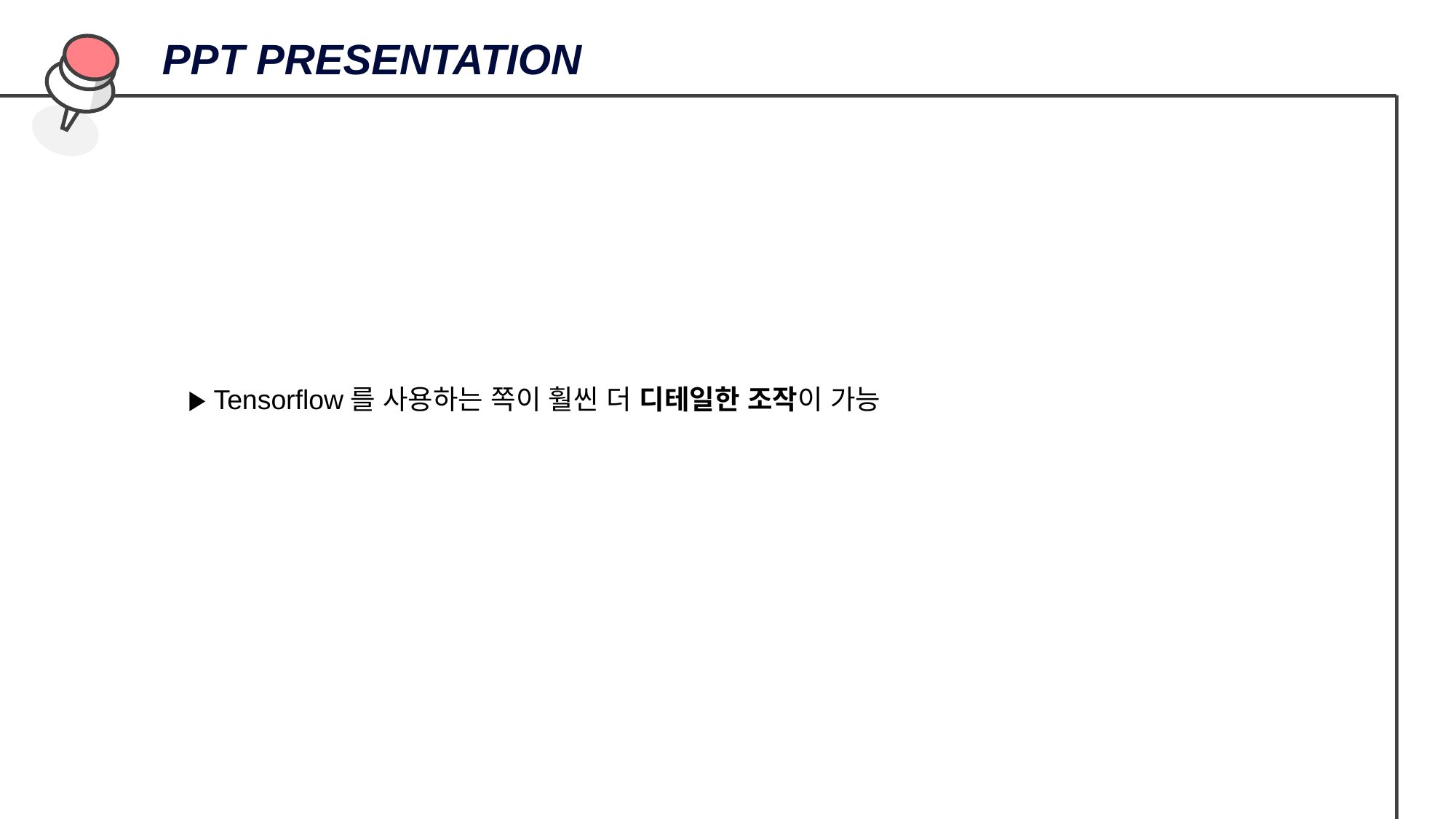

PPT PRESENTATION

▶ Tensorflow를 사용하는 쪽이 훨씬 더 디테일한 조작이 가능